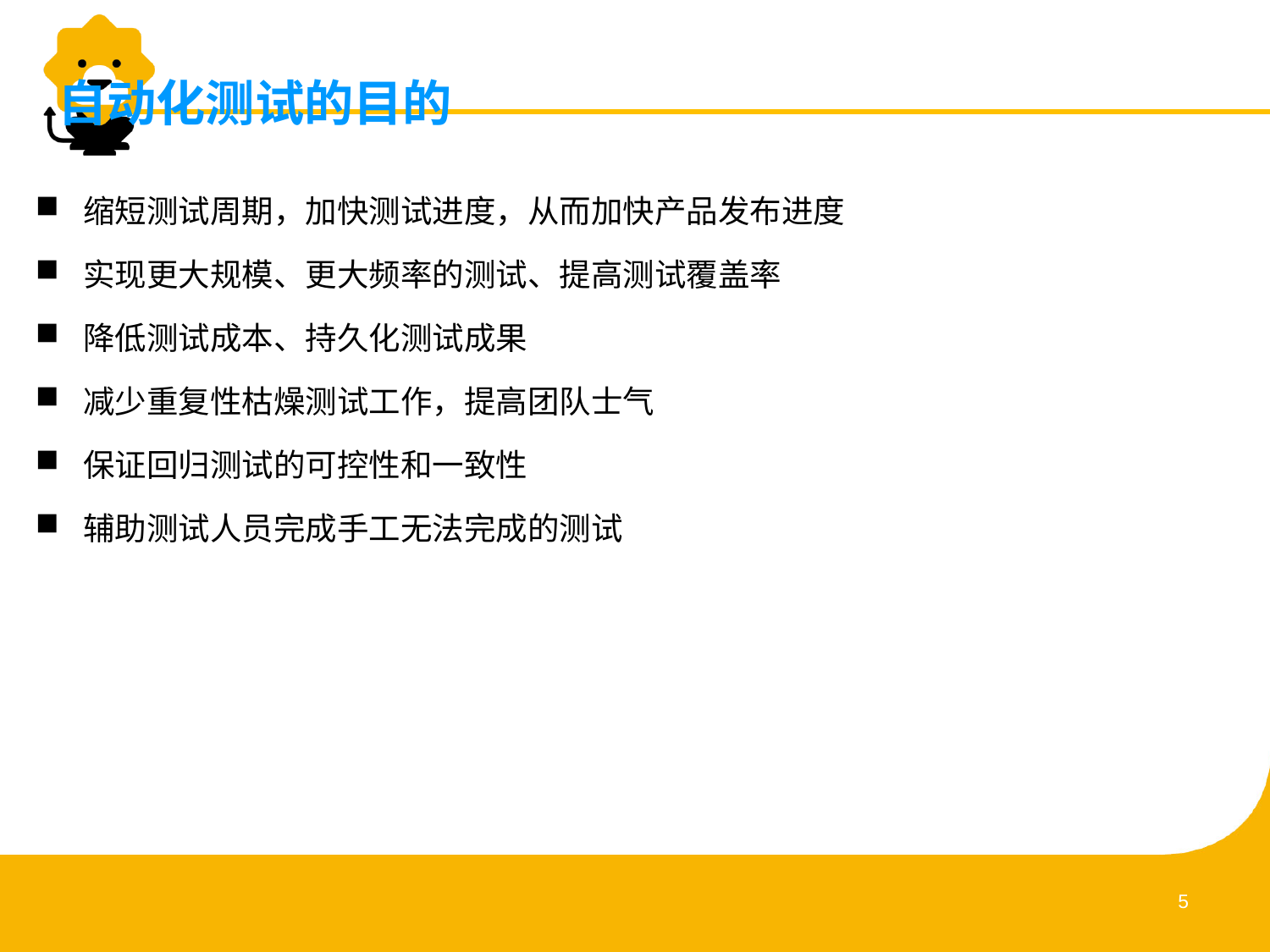

自动化测试的目的
缩短测试周期，加快测试进度，从而加快产品发布进度
实现更大规模、更大频率的测试、提高测试覆盖率
降低测试成本、持久化测试成果
减少重复性枯燥测试工作，提高团队士气
保证回归测试的可控性和一致性
辅助测试人员完成手工无法完成的测试